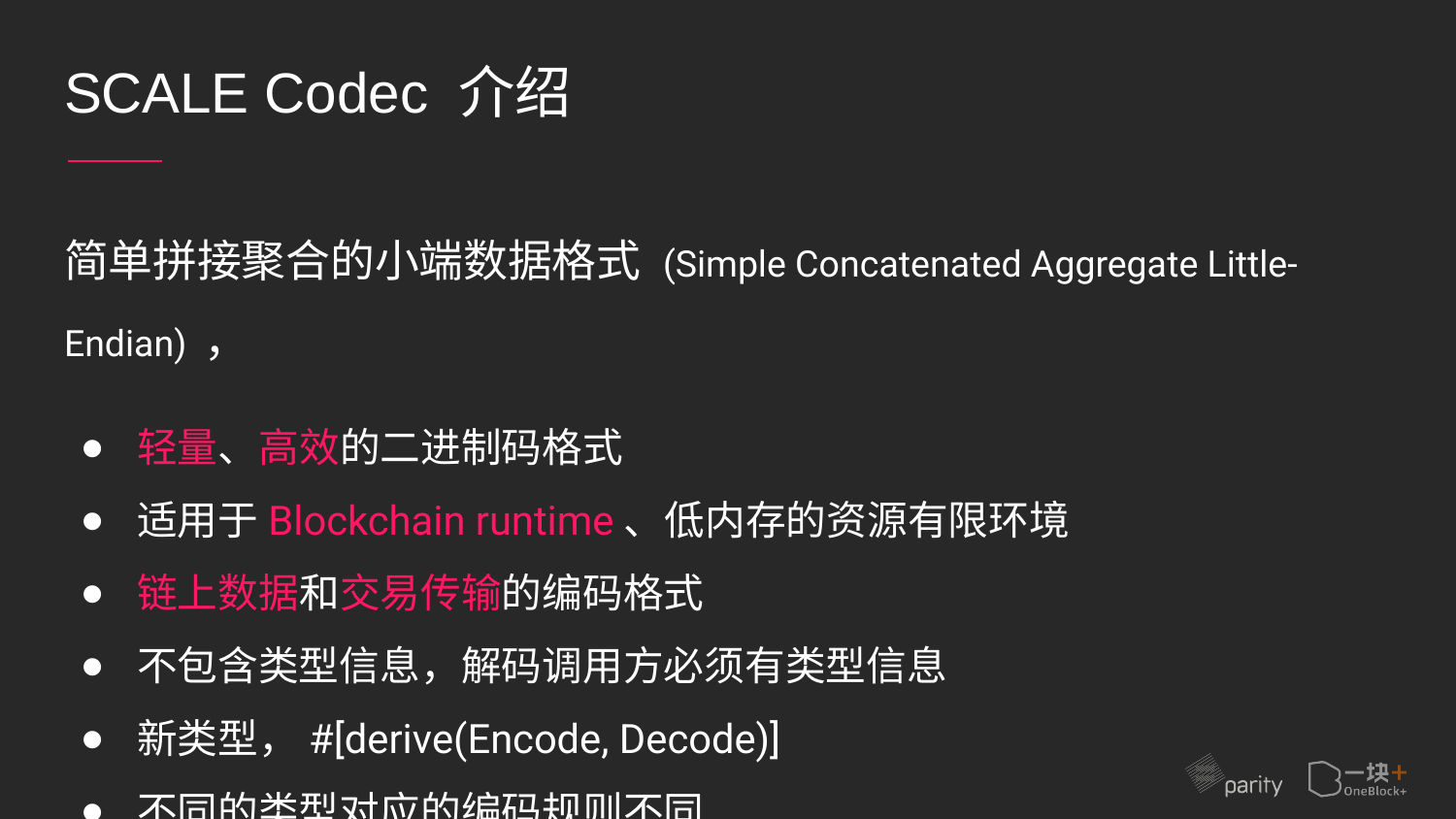

# SCALE Codec 介绍
简单拼接聚合的小端数据格式 (Simple Concatenated Aggregate Little-Endian) ，
轻量、高效的二进制码格式
适用于Blockchain runtime、低内存的资源有限环境
链上数据和交易传输的编码格式
不包含类型信息，解码调用方必须有类型信息
新类型，#[derive(Encode, Decode)]
不同的类型对应的编码规则不同